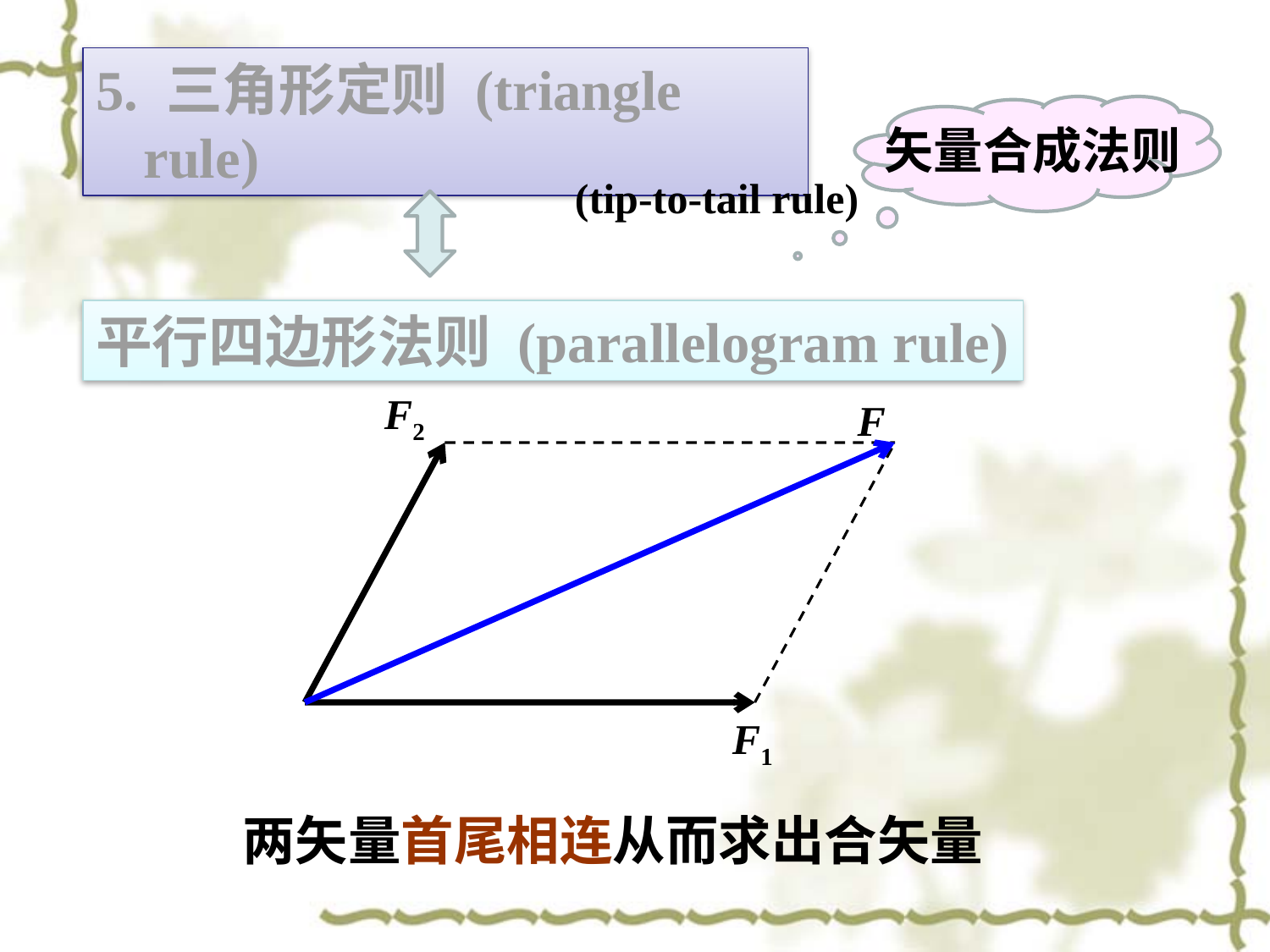

5. 三角形定则 (triangle rule)

矢量合成法则
(tip-to-tail rule)

平行四边形法则 (parallelogram rule)
F2
F

F1
两矢量首尾相连从而求出合矢量